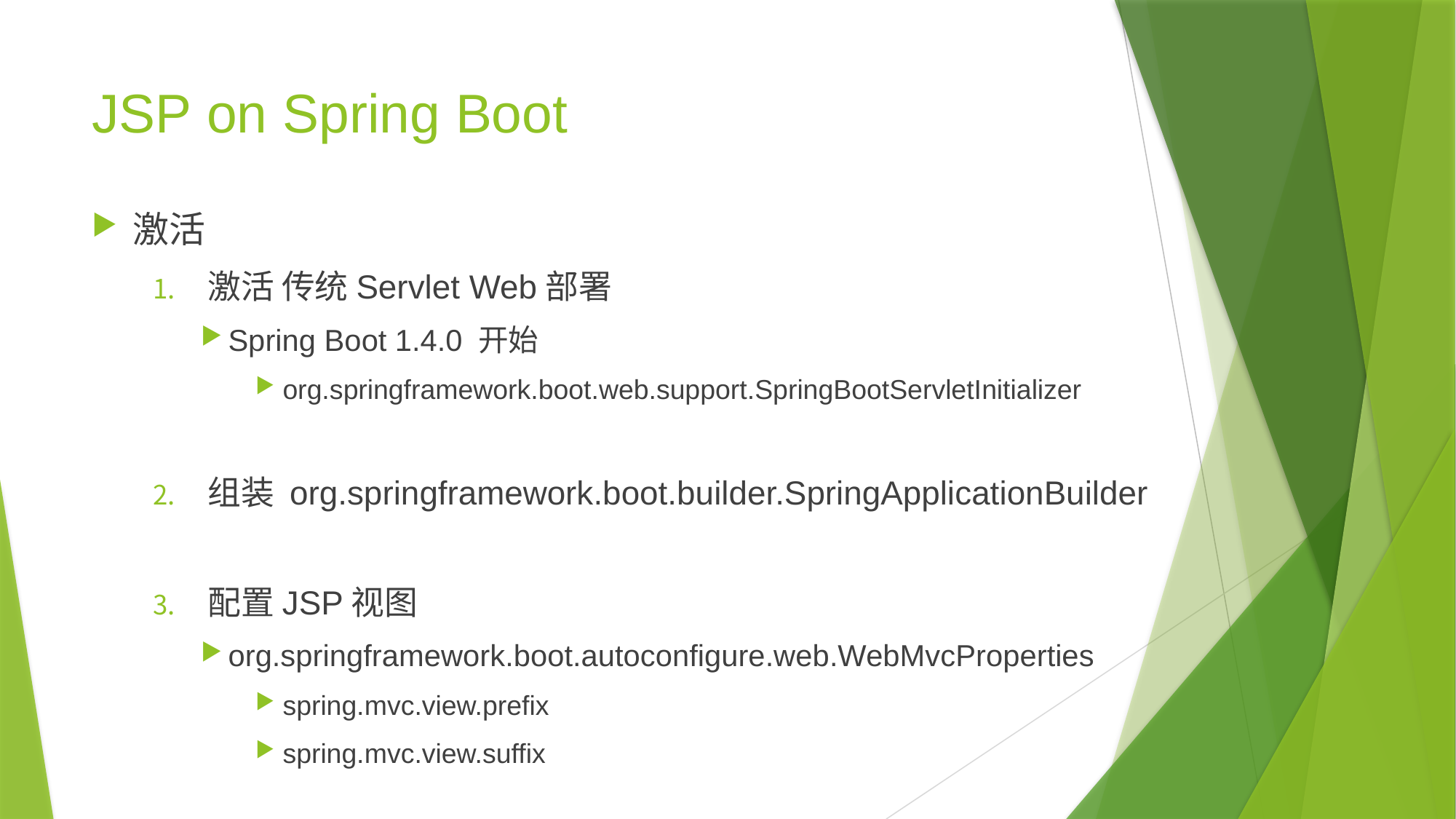

# JSP on Spring Boot
激活
激活 传统Servlet Web部署
Spring Boot 1.4.0 开始
org.springframework.boot.web.support.SpringBootServletInitializer

组装 org.springframework.boot.builder.SpringApplicationBuilder

配置JSP视图
org.springframework.boot.autoconfigure.web.WebMvcProperties
spring.mvc.view.prefix
spring.mvc.view.suffix